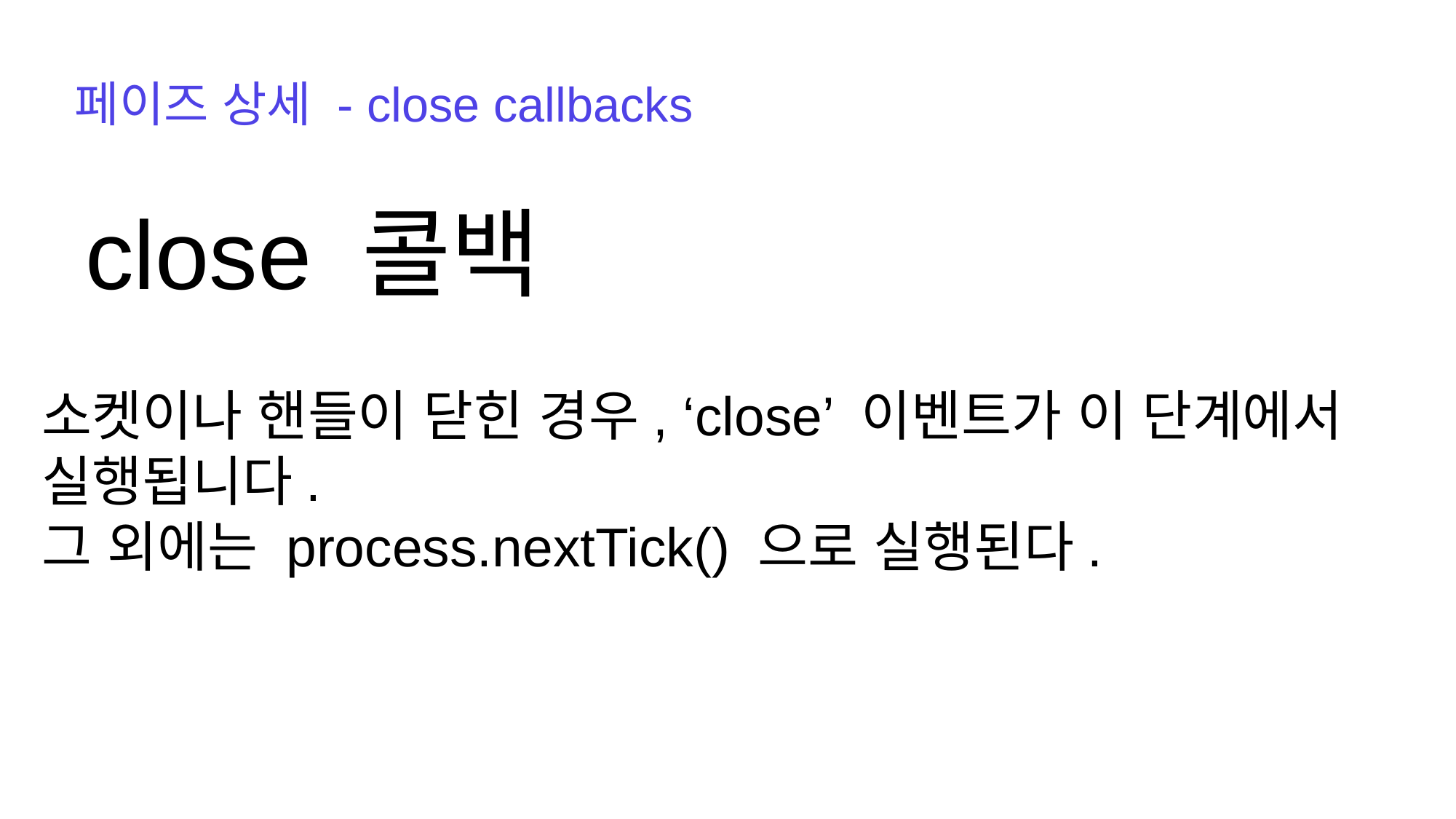

페이즈 상세 - close callbacks
close 콜백
소켓이나 핸들이 닫힌 경우, ‘close’ 이벤트가 이 단계에서
실행됩니다.
그 외에는 process.nextTick() 으로 실행된다.